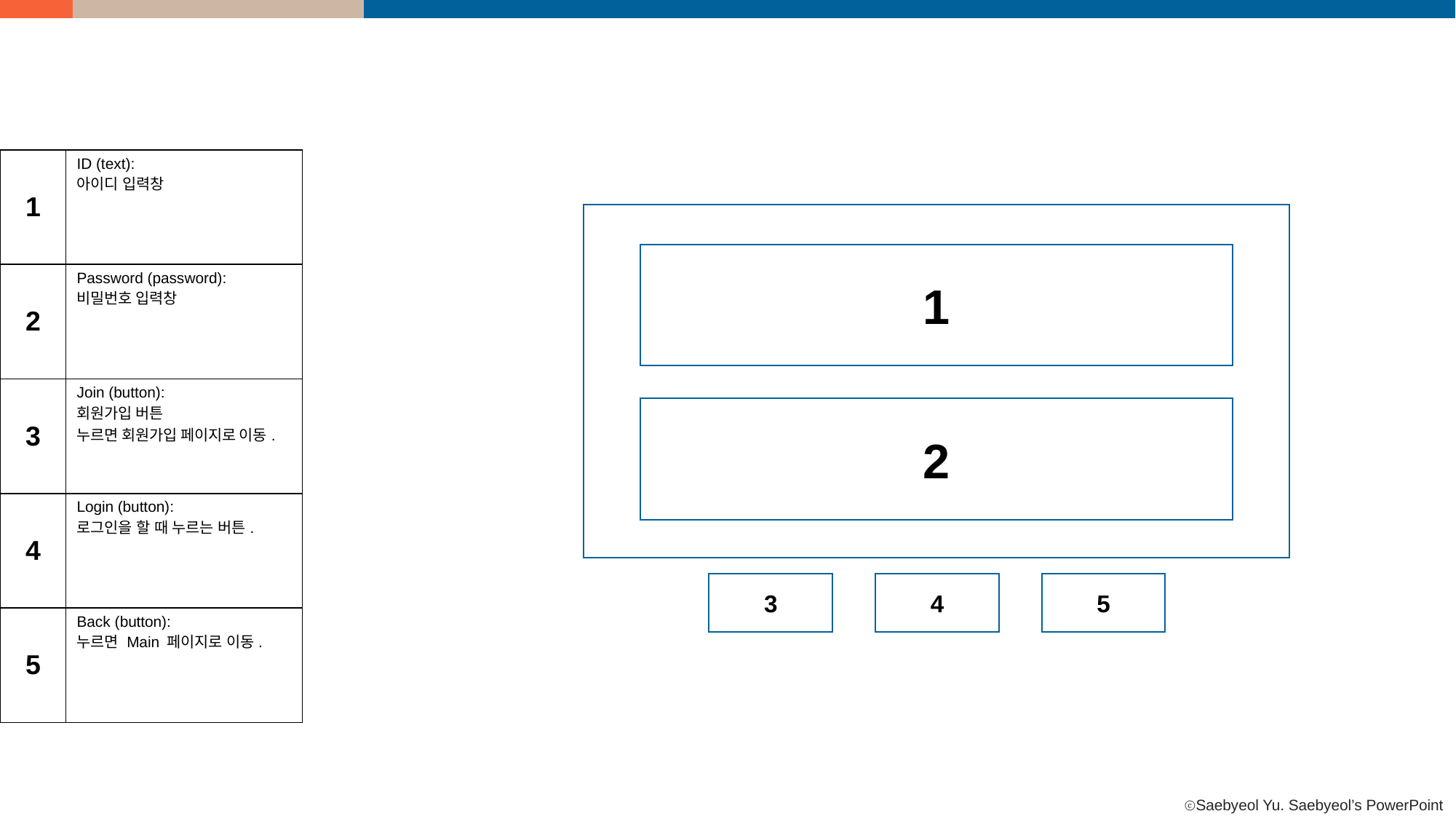

| 1 | ID (text):  아이디 입력창 |
| --- | --- |
| 2 | Password (password): 비밀번호 입력창 |
| 3 | Join (button):  회원가입 버튼 누르면 회원가입 페이지로 이동. |
| 4 | Login (button):  로그인을 할 때 누르는 버튼. |
| 5 | Back (button):  누르면 Main 페이지로 이동. |

1
2
3
4
5